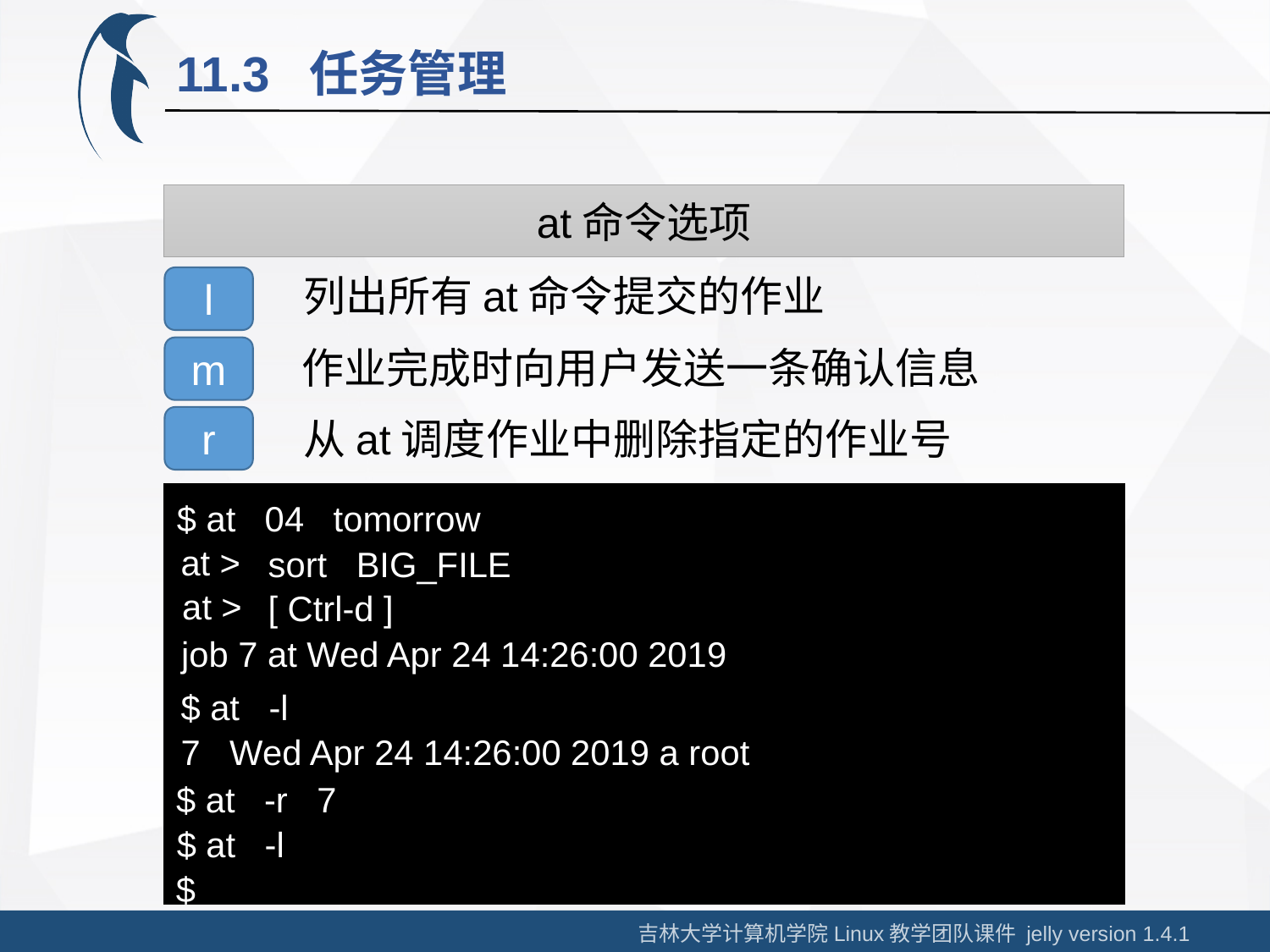

11.3  任务管理
at命令选项
列出所有at命令提交的作业
l
作业完成时向用户发送一条确认信息
m
从at调度作业中删除指定的作业号
r

$ at   04   tomorrow
at >
sort   BIG_FILE
at >
[ Ctrl-d ]
job 7 at Wed Apr 24 14:26:00 2019
$ at   -l
7   Wed Apr 24 14:26:00 2019 a root
$ at   -r   7
$ at   -l
$